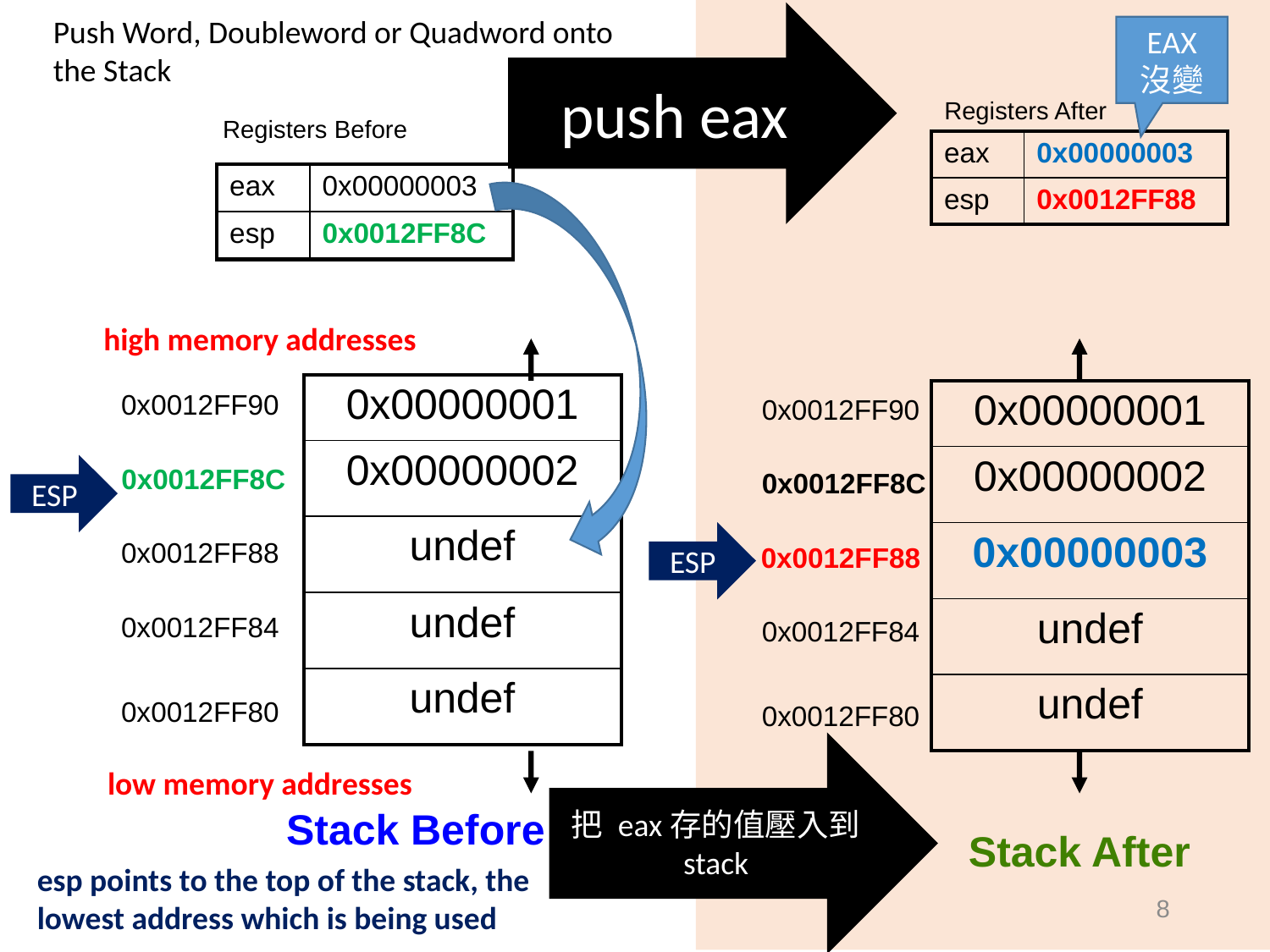

push eax
Push Word, Doubleword or Quadword onto the Stack
EAX
沒變
Registers After
Registers Before
| eax | 0x00000003 |
| --- | --- |
| esp | 0x0012FF88 |
| eax | 0x00000003 |
| --- | --- |
| esp | 0x0012FF8C |

high memory addresses

| 0x00000001 |
| --- |
| 0x00000002 |
| undef |
| undef |
| undef |
0x0012FF90
| 0x00000001 |
| --- |
| 0x00000002 |
| 0x00000003 |
| undef |
| undef |
0x0012FF90
ESP
0x0012FF8C
0x0012FF8C
ESP
0x0012FF88
0x0012FF88
0x0012FF84
0x0012FF84
0x0012FF80
0x0012FF80
把 eax存的值壓入到
stack

low memory addresses
Stack Before
Stack After
esp points to the top of the stack, the lowest address which is being used
8